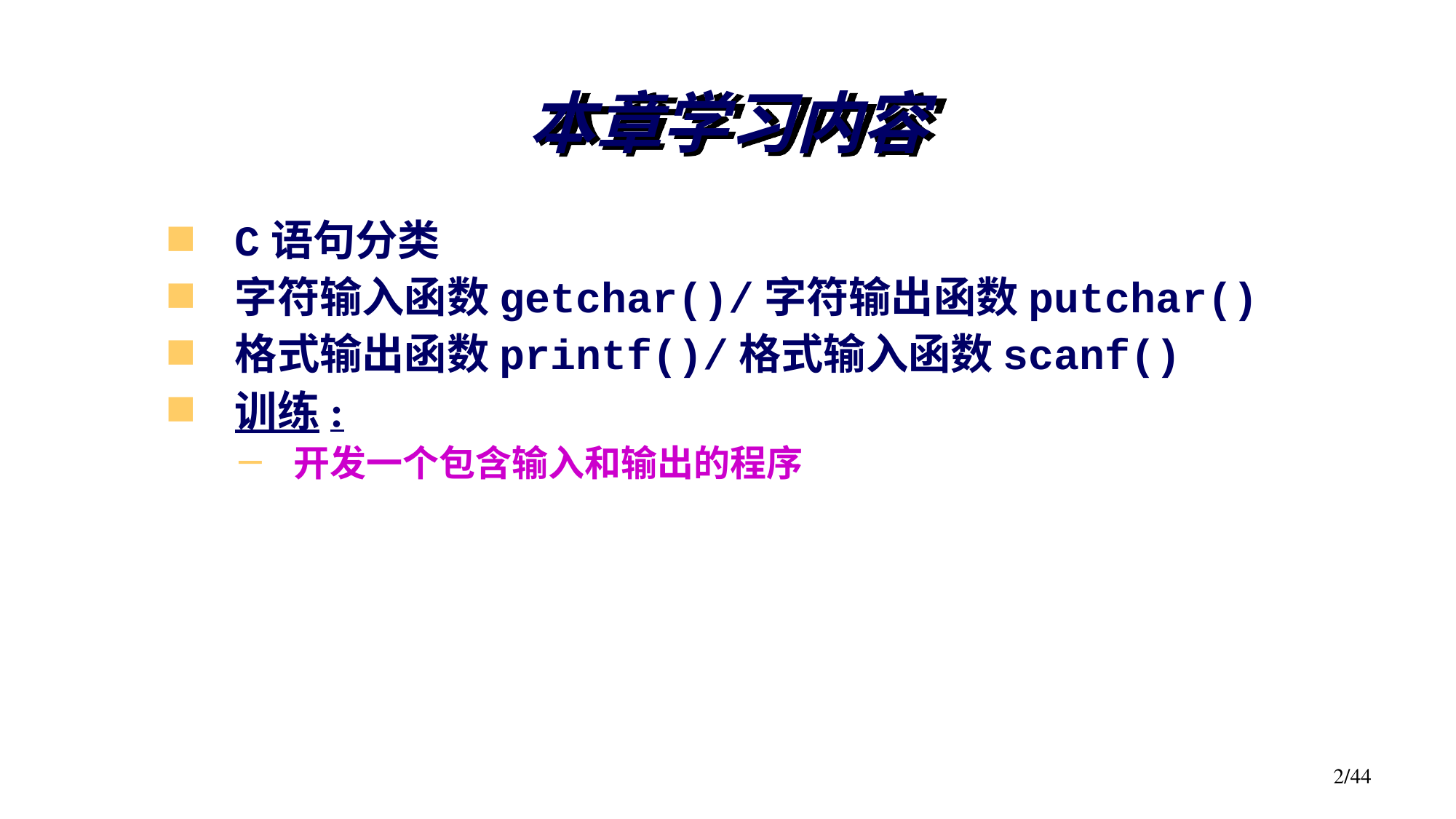

# 本章学习内容
C语句分类
字符输入函数getchar()/字符输出函数putchar()
格式输出函数printf()/格式输入函数scanf()
训练:
开发一个包含输入和输出的程序